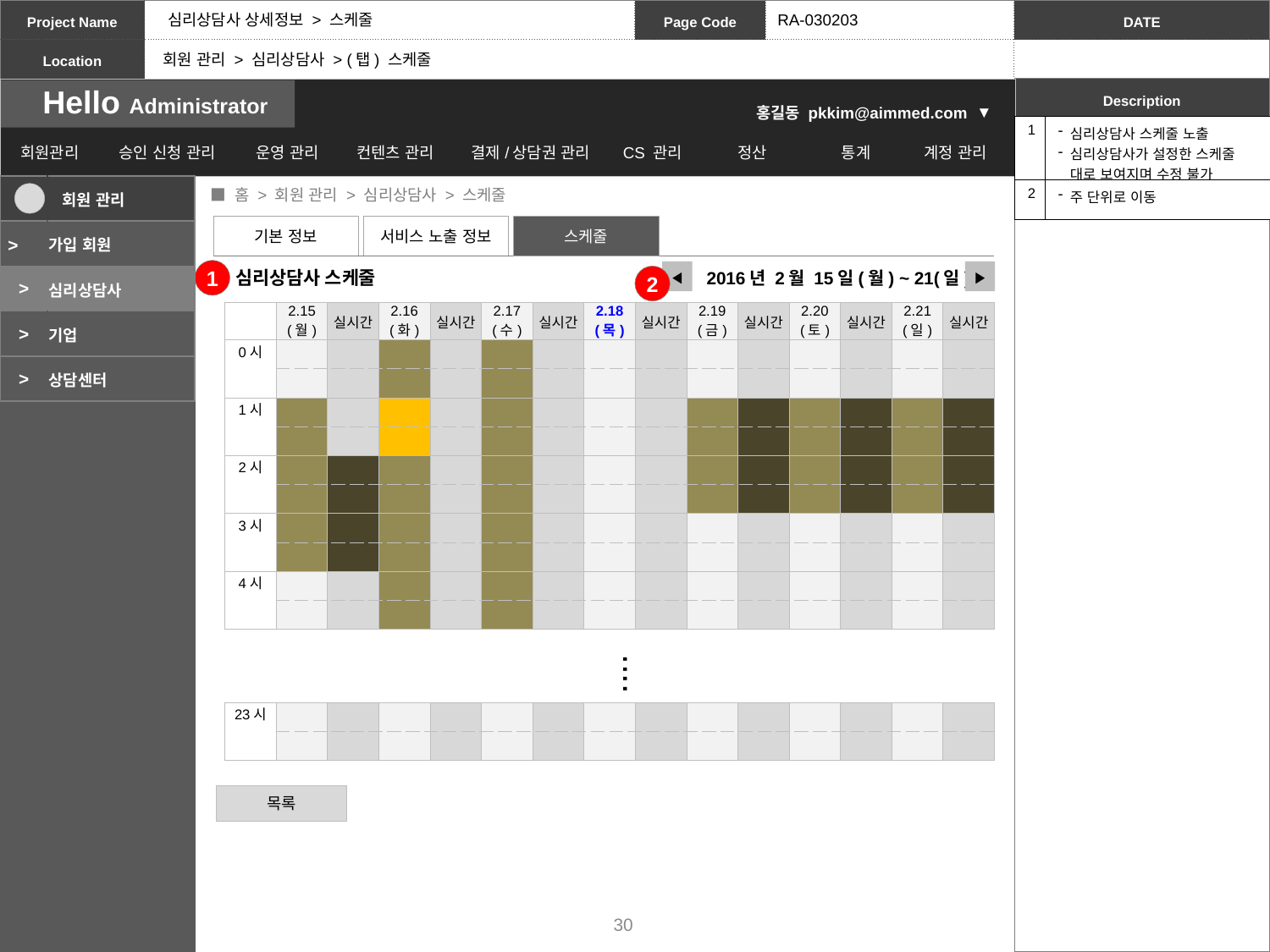

심리상담사 상세정보 > 스케줄
RA-030203
회원 관리 > 심리상담사 > (탭) 스케줄
| 1 | 심리상담사 스케줄 노출 심리상담사가 설정한 스케줄 대로 보여지며 수정 불가 |
| --- | --- |
| 2 | 주 단위로 이동 |
   ■ 홈 > 회원 관리 > 심리상담사 > 스케줄

|  | 회원 관리 |
| --- | --- |
| > | 가입 회원 |
| > | 심리상담사 |
| > | 기업 |
| > | 상담센터 |

기본 정보
서비스 노출 정보
스케줄
심리상담사 스케줄
1
2016년 2월 15일(월) ~ 21(일)
◀
▶
2
|  | 2.15 (월) | 실시간 | 2.16 (화) | 실시간 | 2.17 (수) | 실시간 | 2.18 (목) | 실시간 | 2.19 (금) | 실시간 | 2.20 (토) | 실시간 | 2.21 (일) | 실시간 |
| --- | --- | --- | --- | --- | --- | --- | --- | --- | --- | --- | --- | --- | --- | --- |
| 0시 |  |  |  |  |  |  |  |  |  |  |  |  |  |  |
|  |  |  |  |  |  |  |  |  |  |  |  |  |  |  |
| 1시 |  |  |  |  |  |  |  |  |  |  |  |  |  |  |
|  |  |  |  |  |  |  |  |  |  |  |  |  |  |  |
| 2시 |  |  |  |  |  |  |  |  |  |  |  |  |  |  |
|  |  |  |  |  |  |  |  |  |  |  |  |  |  |  |
| 3시 |  |  |  |  |  |  |  |  |  |  |  |  |  |  |
|  |  |  |  |  |  |  |  |  |  |  |  |  |  |  |
| 4시 |  |  |  |  |  |  |  |  |  |  |  |  |  |  |
|  |  |  |  |  |  |  |  |  |  |  |  |  |  |  |
....
| 23시 |  |  |  |  |  |  |  |  |  |  |  |  |  |  |
| --- | --- | --- | --- | --- | --- | --- | --- | --- | --- | --- | --- | --- | --- | --- |
|  |  |  |  |  |  |  |  |  |  |  |  |  |  |  |
목록
30